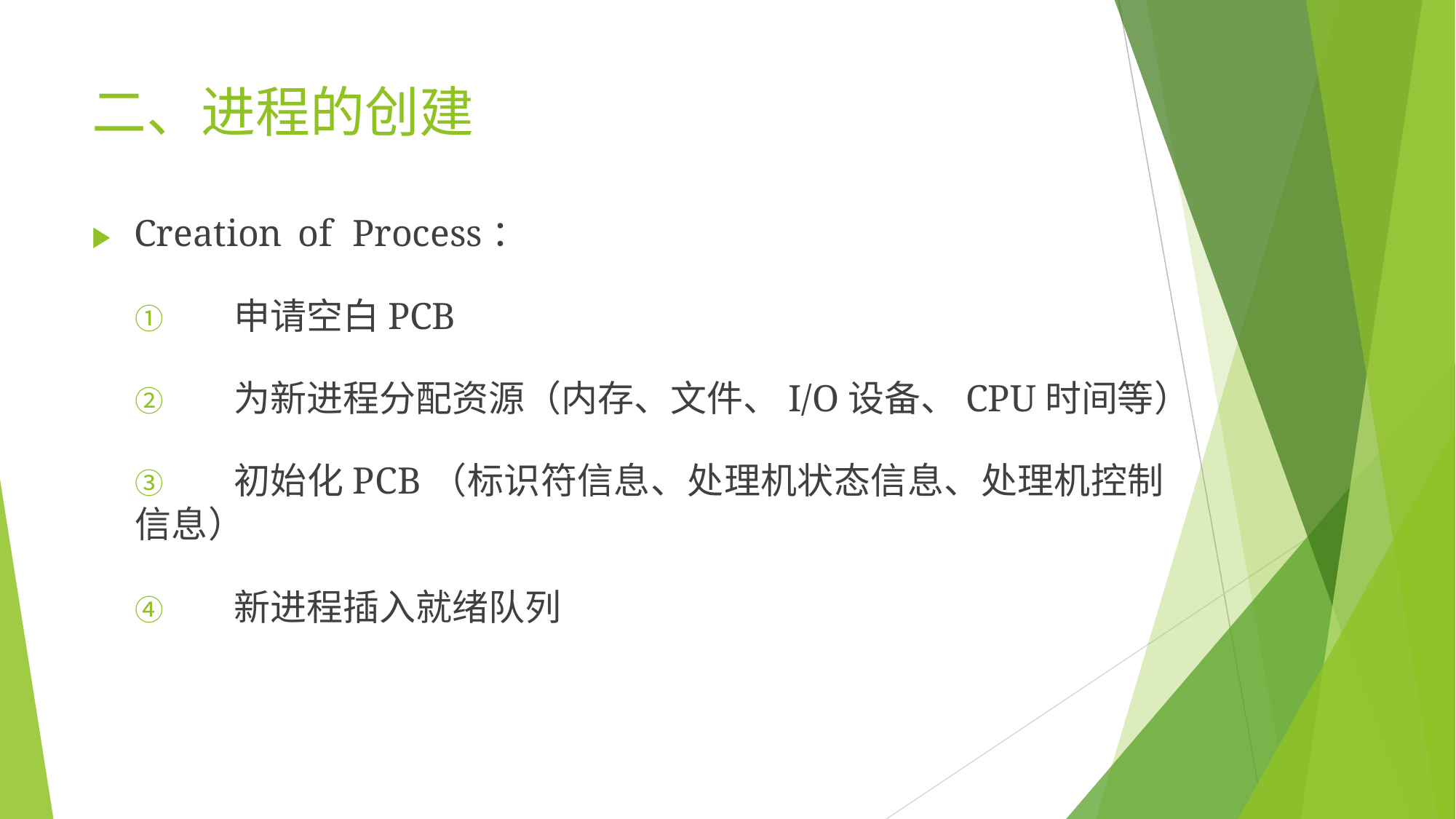

# 二、进程的创建
▶	Creation	of	Process：

①	申请空白PCB

②	为新进程分配资源（内存、文件、I/O设备、CPU时间等）

③	初始化PCB（标识符信息、处理机状态信息、处理机控制信息）

④	新进程插入就绪队列